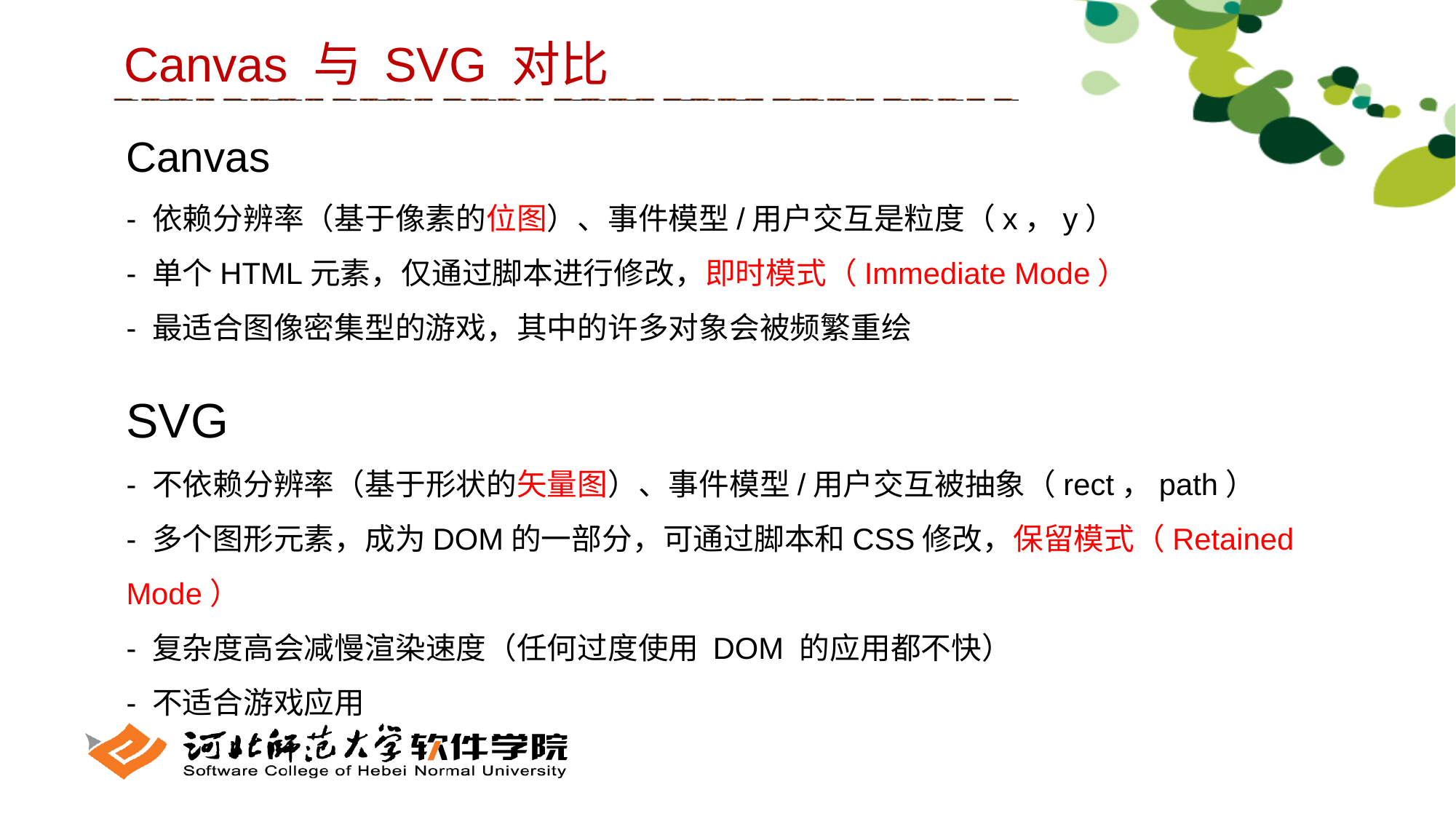

Canvas 与 SVG 对比
Canvas
- 依赖分辨率（基于像素的位图）、事件模型/用户交互是粒度（x，y）
- 单个HTML元素，仅通过脚本进行修改，即时模式（Immediate Mode）
- 最适合图像密集型的游戏，其中的许多对象会被频繁重绘
SVG
- 不依赖分辨率（基于形状的矢量图）、事件模型/用户交互被抽象（rect，path）
- 多个图形元素，成为DOM的一部分，可通过脚本和CSS修改，保留模式（Retained Mode）
- 复杂度高会减慢渲染速度（任何过度使用 DOM 的应用都不快）
- 不适合游戏应用